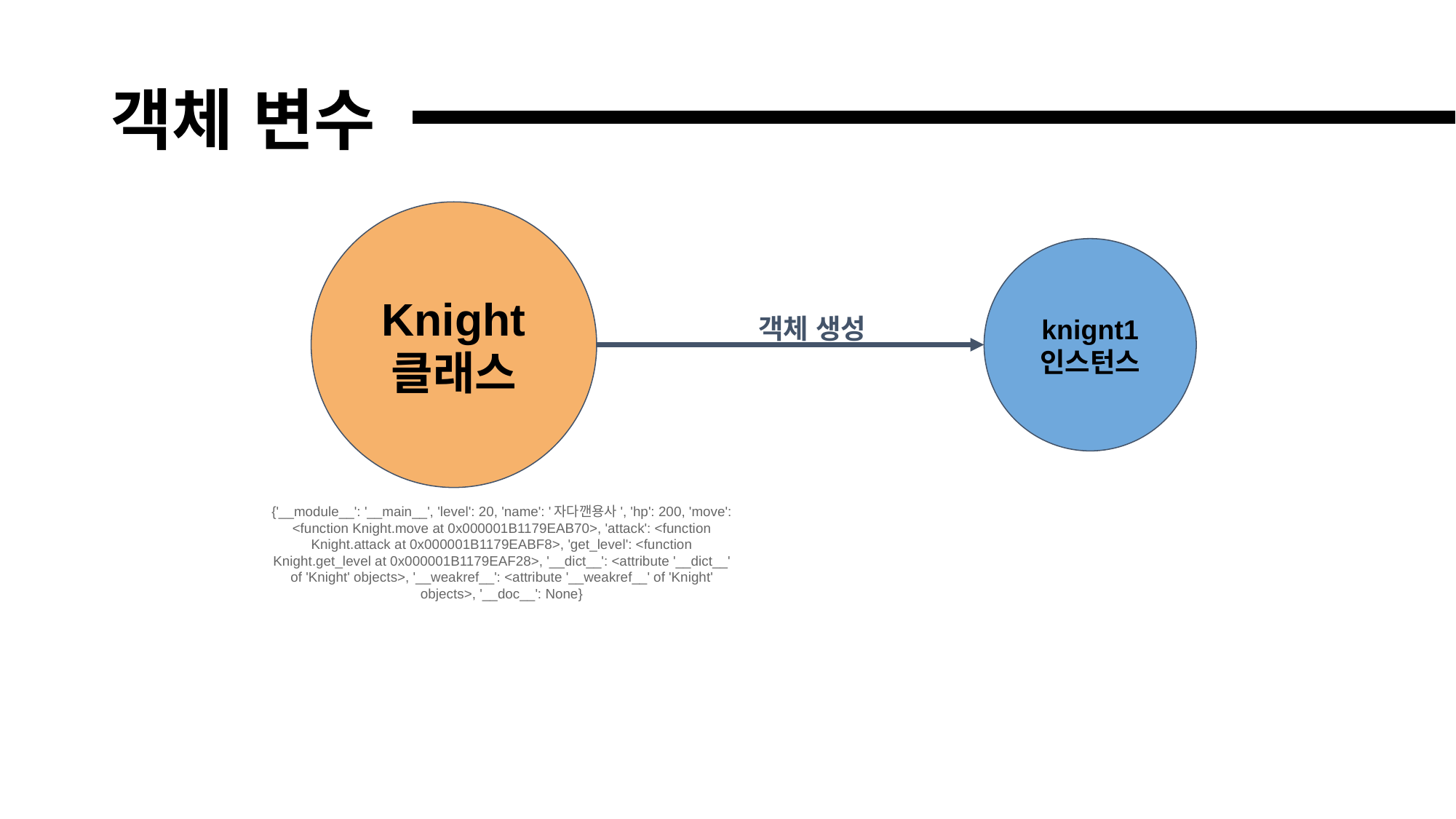

# 객체 변수

Knight
클래스
knignt1
인스턴스
객체 생성
{'__module__': '__main__', 'level': 20, 'name': '자다깬용사', 'hp': 200, 'move': <function Knight.move at 0x000001B1179EAB70>, 'attack': <function Knight.attack at 0x000001B1179EABF8>, 'get_level': <function Knight.get_level at 0x000001B1179EAF28>, '__dict__': <attribute '__dict__' of 'Knight' objects>, '__weakref__': <attribute '__weakref__' of 'Knight' objects>, '__doc__': None}